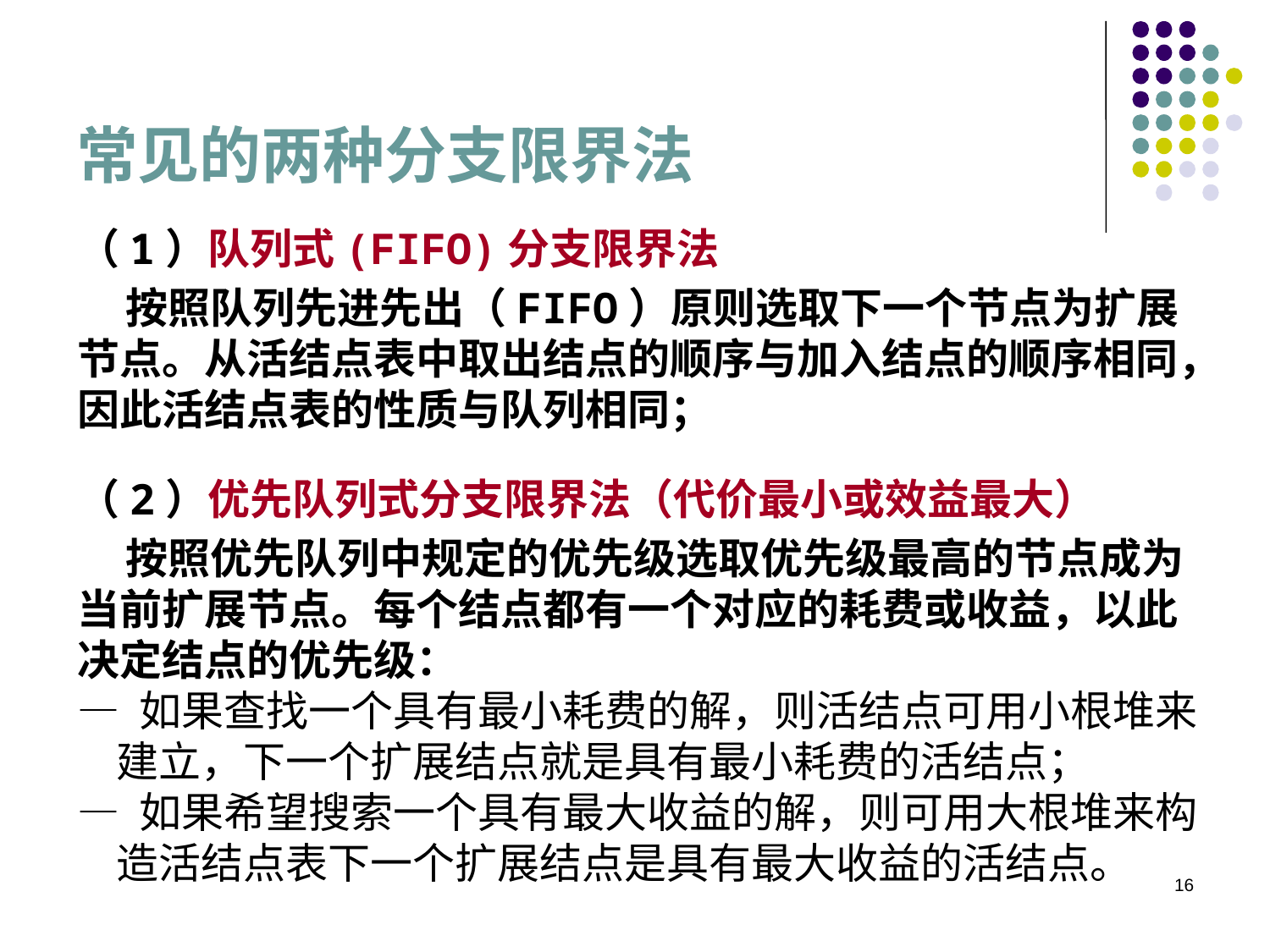

# 常见的两种分支限界法
（1）队列式(FIFO)分支限界法
    按照队列先进先出（FIFO）原则选取下一个节点为扩展节点。从活结点表中取出结点的顺序与加入结点的顺序相同，因此活结点表的性质与队列相同；
（2）优先队列式分支限界法（代价最小或效益最大）
    按照优先队列中规定的优先级选取优先级最高的节点成为当前扩展节点。每个结点都有一个对应的耗费或收益，以此决定结点的优先级：
— 如果查找一个具有最小耗费的解，则活结点可用小根堆来
   建立，下一个扩展结点就是具有最小耗费的活结点；
— 如果希望搜索一个具有最大收益的解，则可用大根堆来构
   造活结点表下一个扩展结点是具有最大收益的活结点。
16